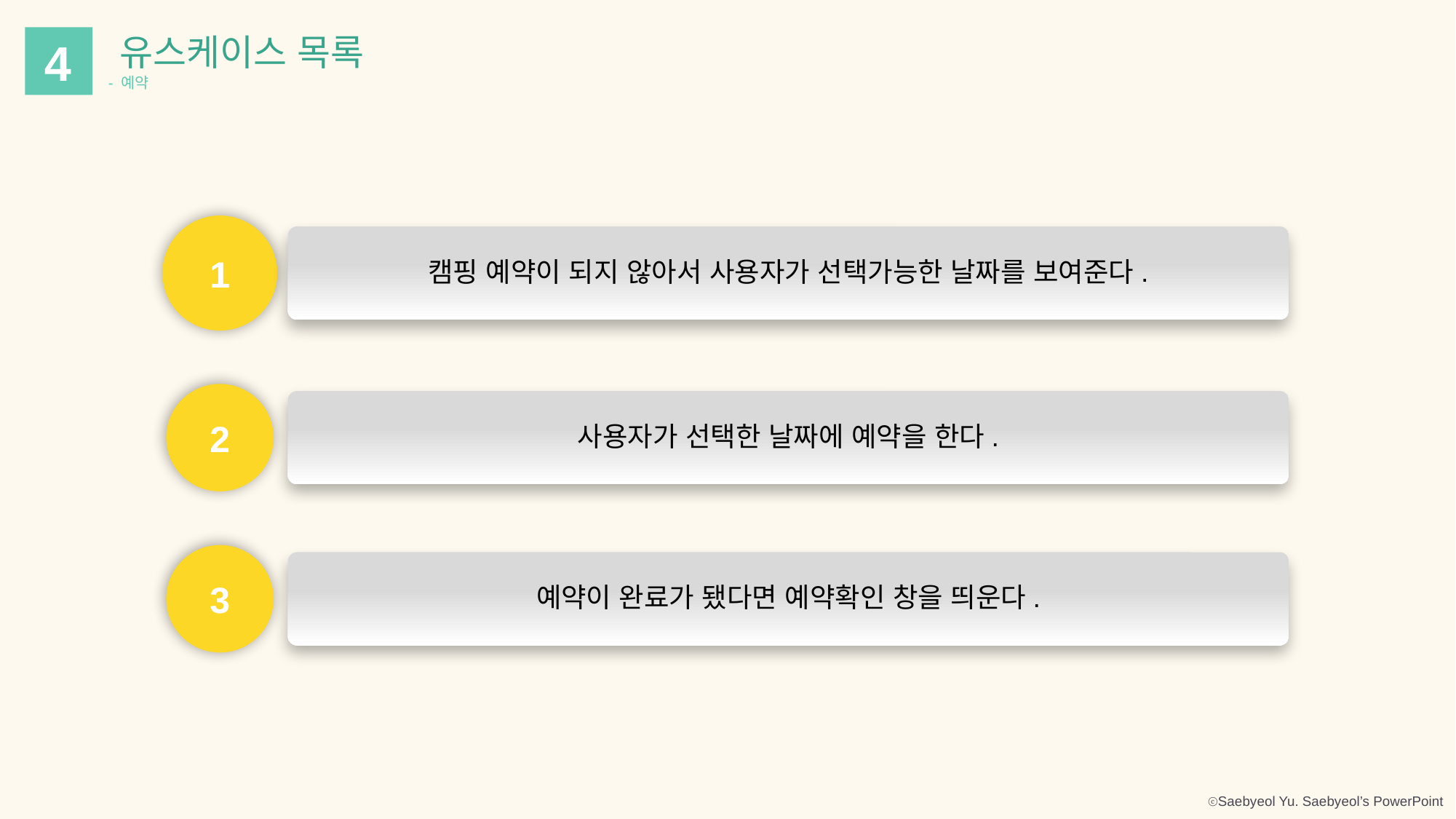

유스케이스 목록
- 예약

4
1

캠핑 예약이 되지 않아서 사용자가 선택가능한 날짜를 보여준다.
2

사용자가 선택한 날짜에 예약을 한다.
3

예약이 완료가 됐다면 예약확인 창을 띄운다.